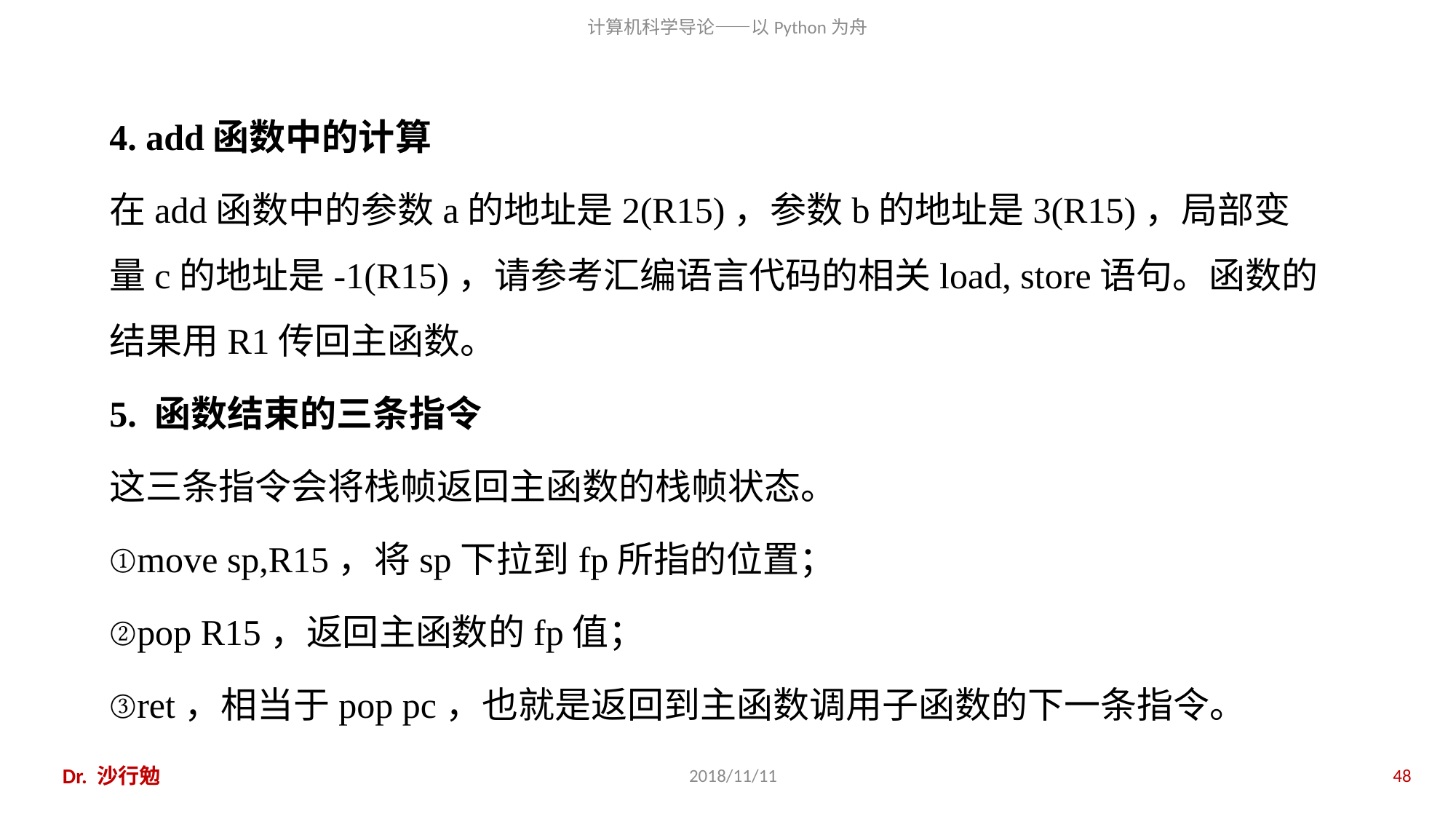

4. add函数中的计算
在add函数中的参数a的地址是2(R15)，参数b的地址是3(R15)，局部变量c的地址是-1(R15)，请参考汇编语言代码的相关load, store语句。函数的结果用R1传回主函数。
5. 函数结束的三条指令
这三条指令会将栈帧返回主函数的栈帧状态。
①move sp,R15，将sp下拉到fp所指的位置；
②pop R15，返回主函数的fp值；
③ret，相当于pop pc，也就是返回到主函数调用子函数的下一条指令。
Dr. 沙行勉
2018/11/11
48